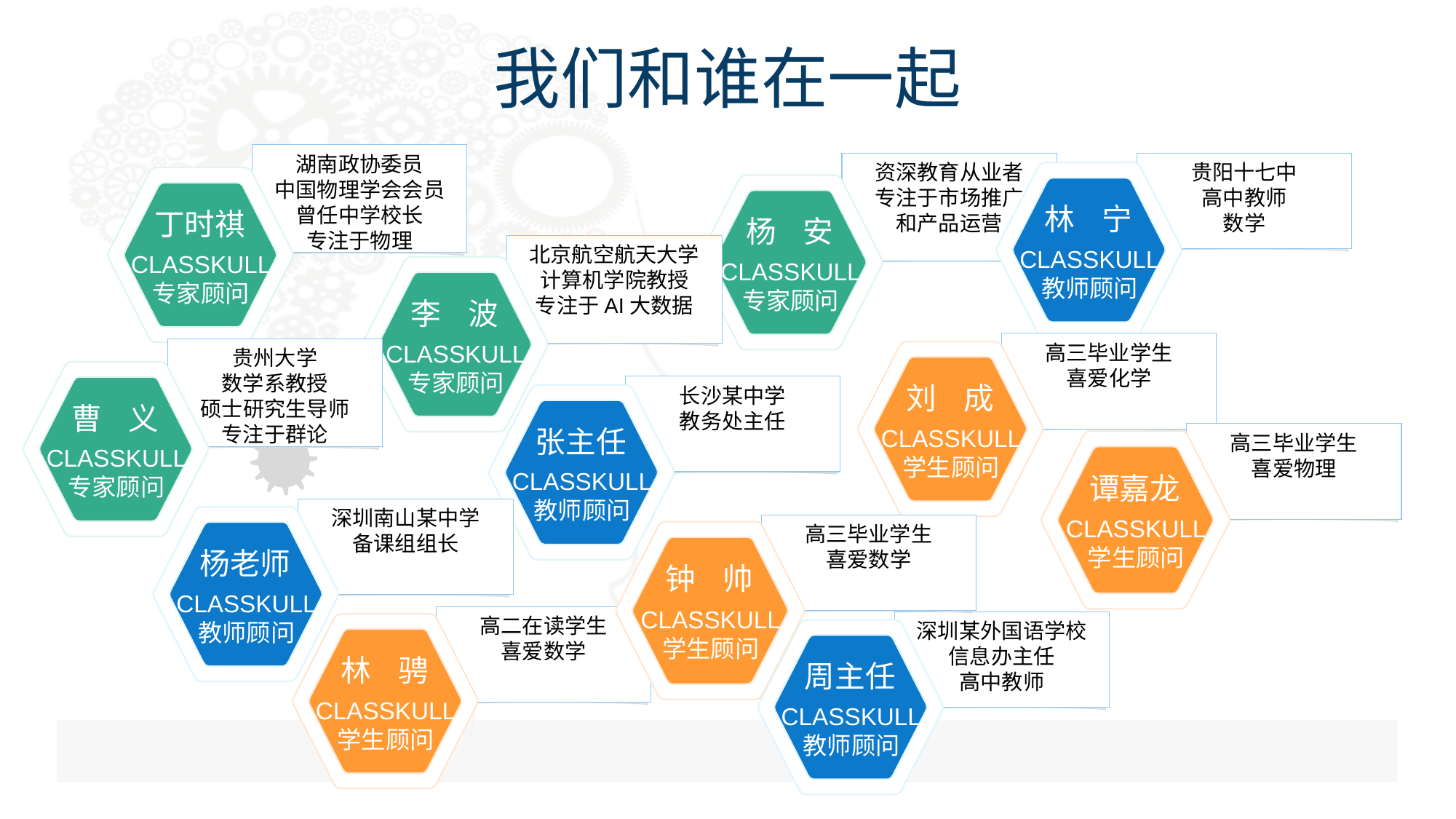

我们和谁在一起

湖南政协委员
中国物理学会会员
曾任中学校长
专注于物理

丁时祺
CLASSKULL
专家顾问

资深教育从业者
专注于市场推广
和产品运营

杨    安
CLASSKULL
专家顾问

贵阳十七中
高中教师
数学

林    宁
CLASSKULL
教师顾问

北京航空航天大学
计算机学院教授
专注于AI大数据

李    波
CLASSKULL
专家顾问

高三毕业学生
喜爱化学

刘    成
CLASSKULL
学生顾问

贵州大学
数学系教授
硕士研究生导师
专注于群论

曹    义
CLASSKULL
专家顾问

长沙某中学
教务处主任

张主任
CLASSKULL
教师顾问

高三毕业学生
喜爱物理

谭嘉龙
CLASSKULL
学生顾问

深圳南山某中学
备课组组长

杨老师
CLASSKULL
教师顾问

高三毕业学生
喜爱数学

钟    帅
CLASSKULL
学生顾问

高二在读学生
喜爱数学

林    骋
CLASSKULL
学生顾问

深圳某外国语学校
信息办主任
高中教师

周主任
CLASSKULL
教师顾问